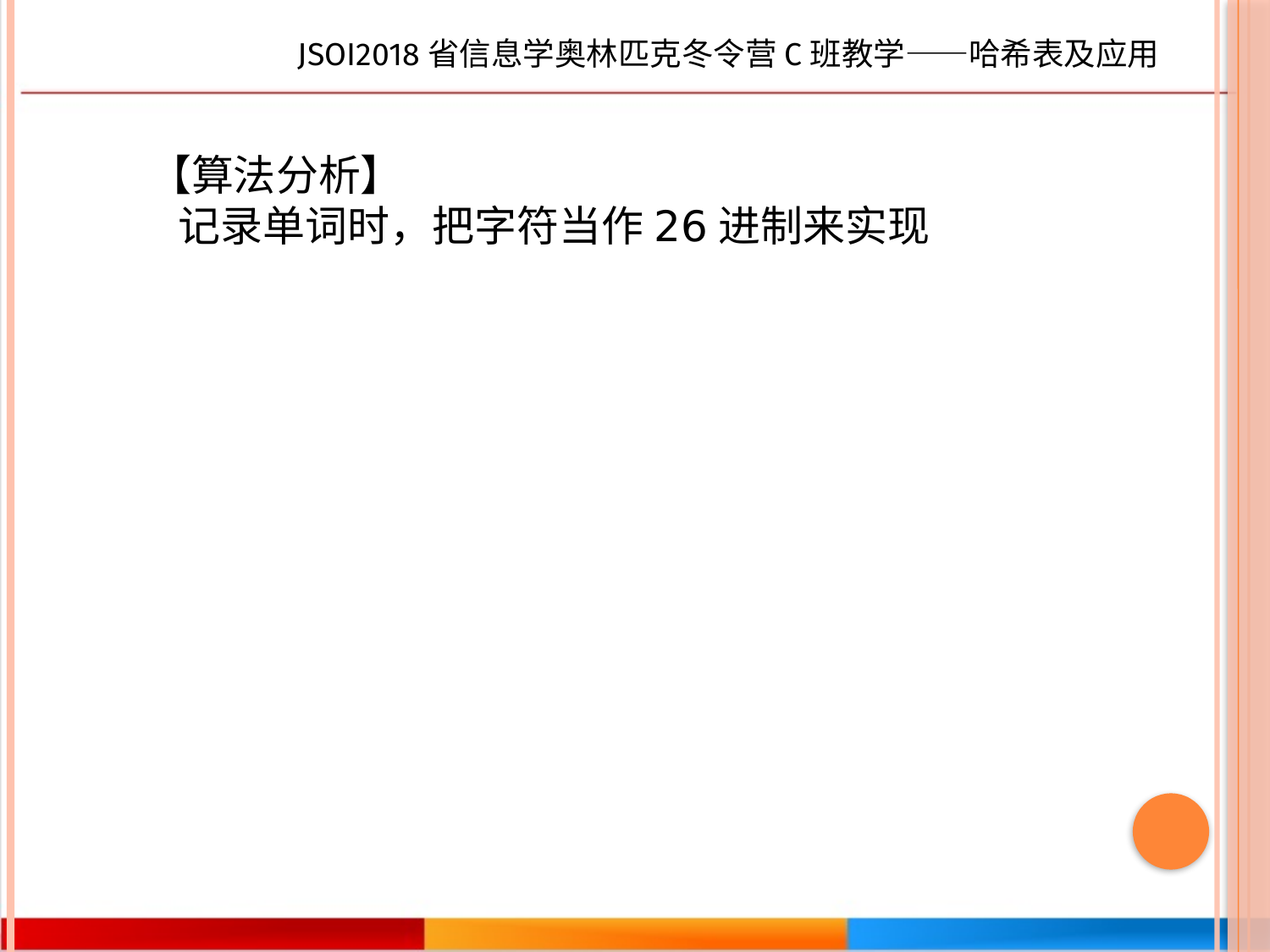

JSOI2018省信息学奥林匹克冬令营C班教学——哈希表及应用
【算法分析】
  记录单词时，把字符当作26进制来实现